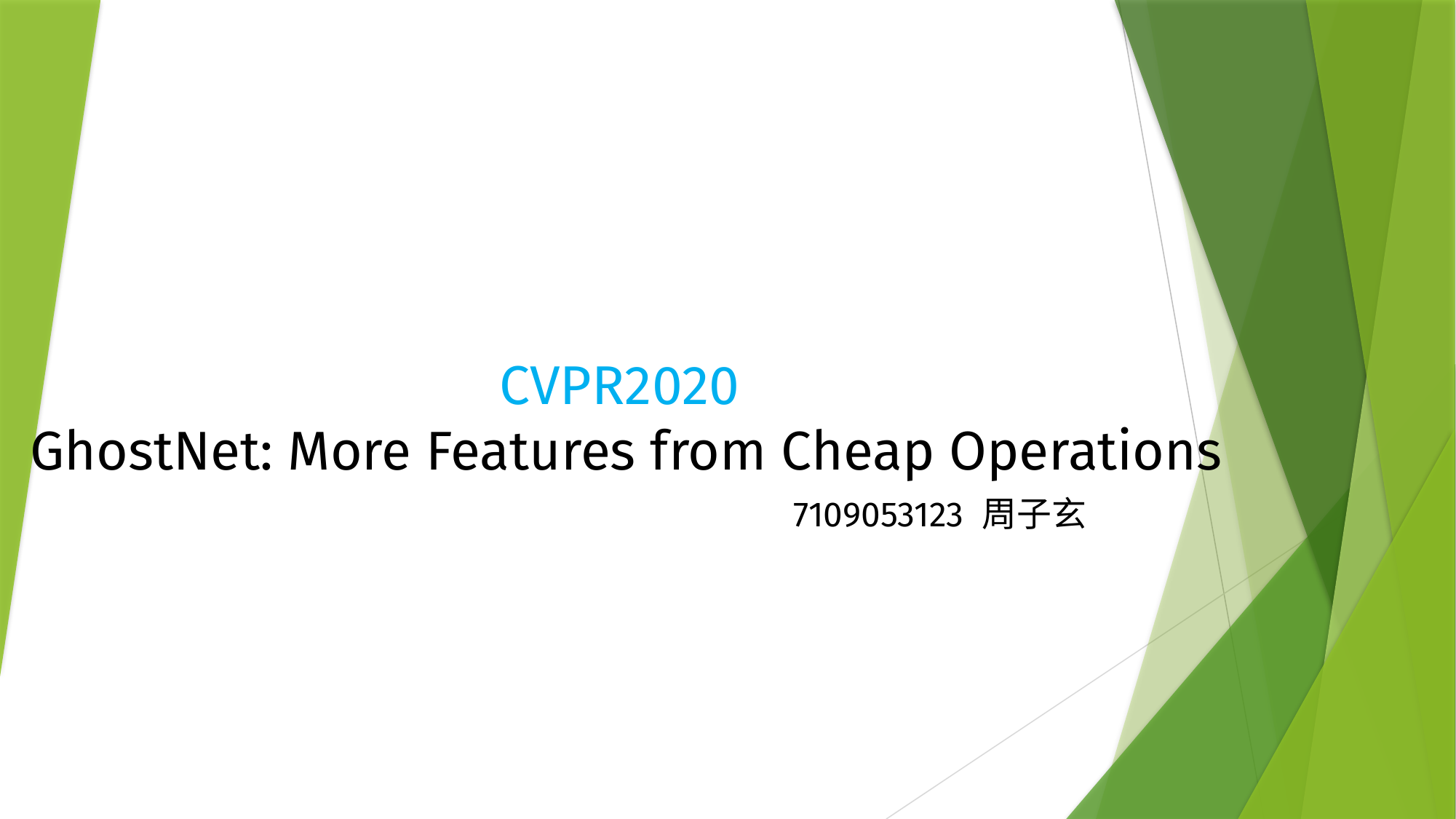

# CVPR2020 GhostNet: More Features from Cheap Operations
7109053123 周子玄